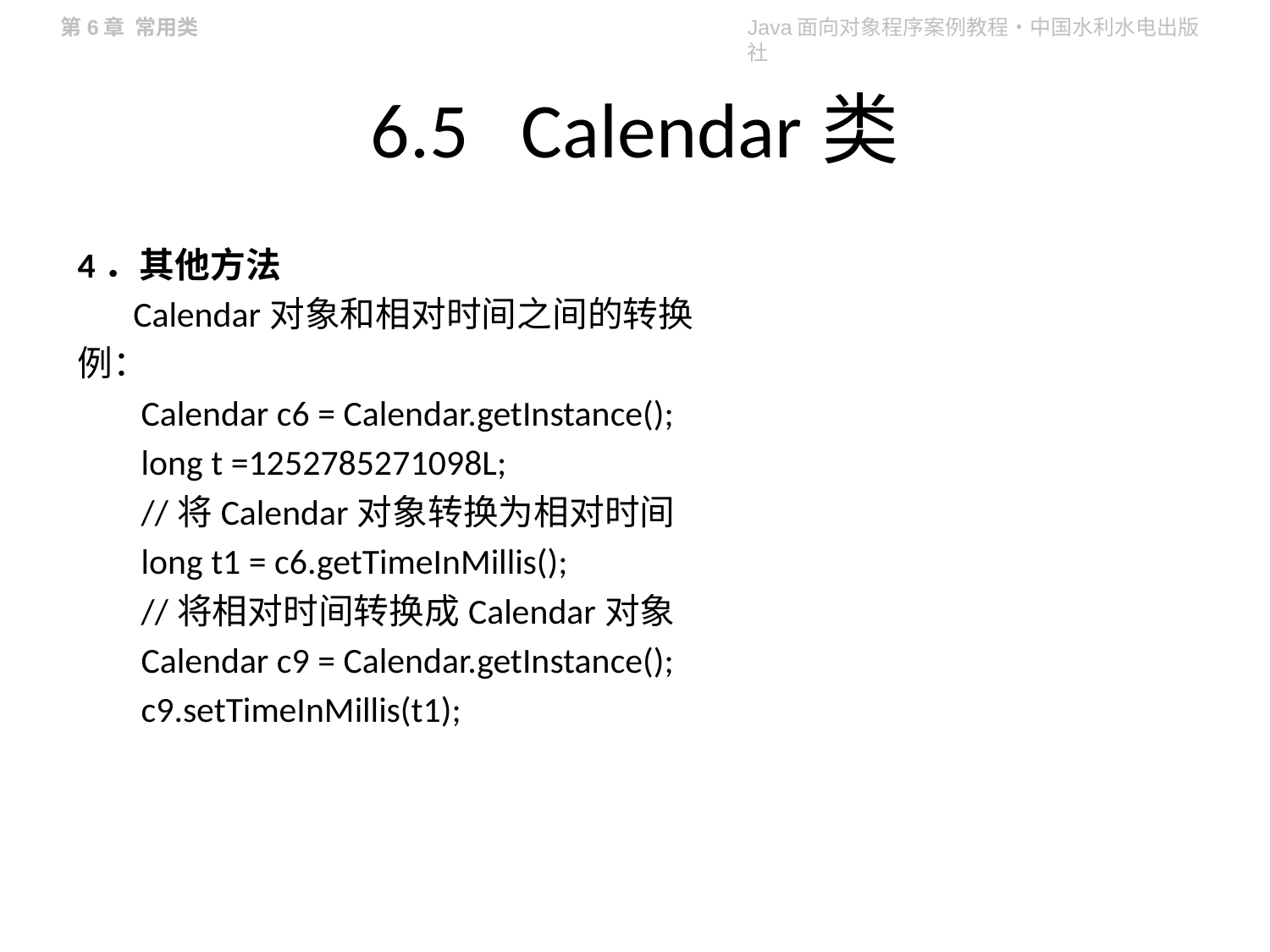

# 6.5   Calendar类
4．其他方法
Calendar对象和相对时间之间的转换
例：
Calendar c6 = Calendar.getInstance();
long t =1252785271098L;
//将Calendar对象转换为相对时间
long t1 = c6.getTimeInMillis();
//将相对时间转换成Calendar对象
Calendar c9 = Calendar.getInstance();
c9.setTimeInMillis(t1);